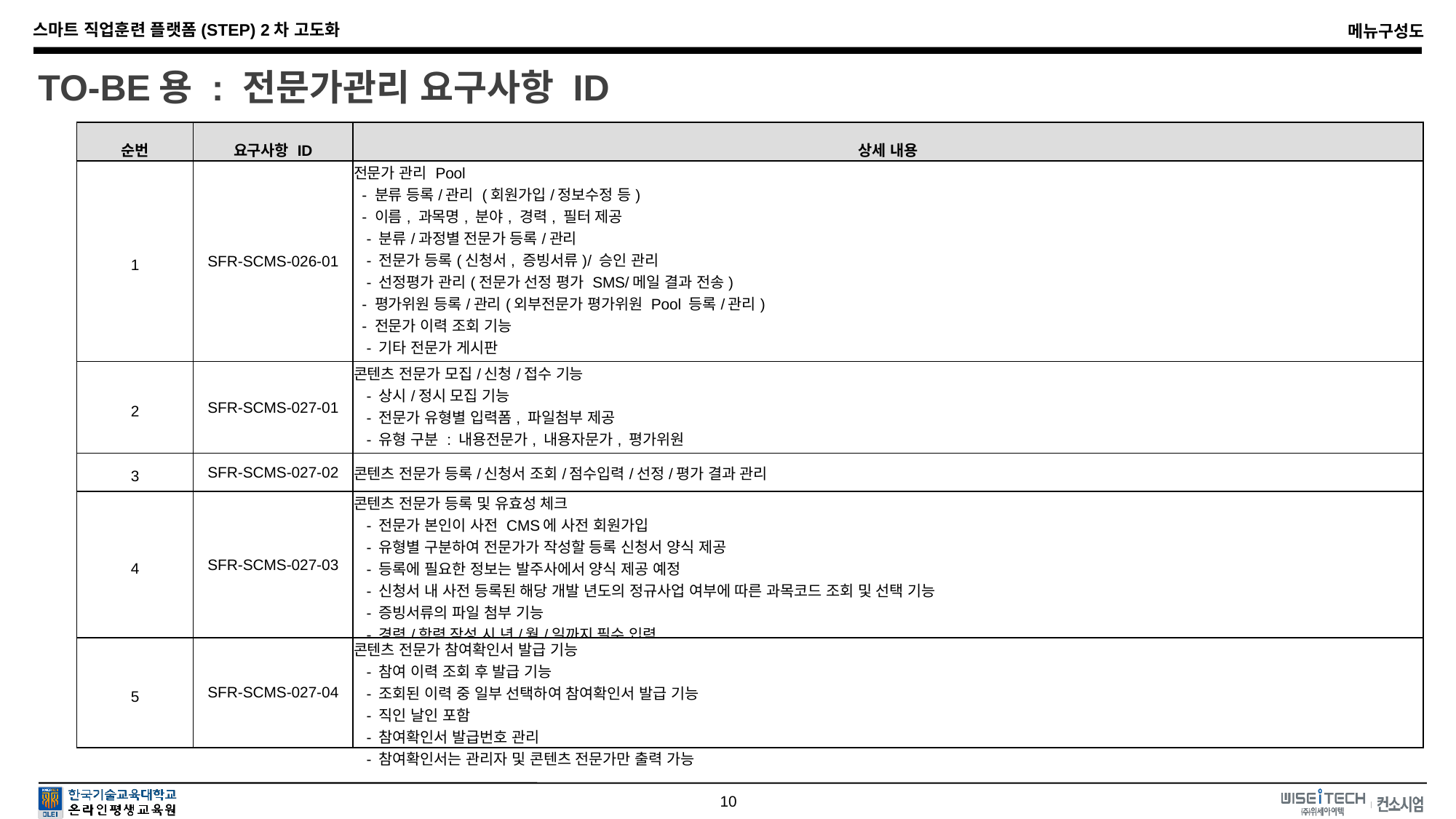

TO-BE용 : 전문가관리 요구사항 ID
| 순번 | 요구사항 ID | 상세 내용 |
| --- | --- | --- |
| 1 | SFR-SCMS-026-01 | 전문가 관리 Pool - 분류 등록/관리 (회원가입/정보수정 등) - 이름, 과목명, 분야, 경력, 필터 제공 - 분류/과정별 전문가 등록/관리 - 전문가 등록(신청서, 증빙서류)/ 승인 관리 - 선정평가 관리(전문가 선정 평가 SMS/메일 결과 전송) - 평가위원 등록/관리(외부전문가 평가위원 Pool 등록/관리) - 전문가 이력 조회 기능 - 기타 전문가 게시판 - 현황 관리(전문가 등록 현황, 과정별 등록 현황, 추천 현황 등) - 관리자가 개인정보 이력 확인 시 개인정보 열람 확인 사유 작성(DB 저장) |
| 2 | SFR-SCMS-027-01 | 콘텐츠 전문가 모집/신청/접수 기능 - 상시/정시 모집 기능 - 전문가 유형별 입력폼, 파일첨부 제공 - 유형 구분 : 내용전문가, 내용자문가, 평가위원 - 모집기간별 신청서 접수 기능 |
| 3 | SFR-SCMS-027-02 | 콘텐츠 전문가 등록/신청서 조회/점수입력/선정/평가 결과 관리 |
| 4 | SFR-SCMS-027-03 | 콘텐츠 전문가 등록 및 유효성 체크 - 전문가 본인이 사전 CMS에 사전 회원가입 - 유형별 구분하여 전문가가 작성할 등록 신청서 양식 제공 - 등록에 필요한 정보는 발주사에서 양식 제공 예정 - 신청서 내 사전 등록된 해당 개발 년도의 정규사업 여부에 따른 과목코드 조회 및 선택 기능 - 증빙서류의 파일 첨부 기능 - 경력/학력 작성 시 년/월/일까지 필수 입력 - 유형 구분 따라 전공, 최종학력, 경력, 학력, 자격증에 대한 증빙서류 항목은 필수 입력 여부를 관리자가 선택할 수 있는 기능 |
| 5 | SFR-SCMS-027-04 | 콘텐츠 전문가 참여확인서 발급 기능 - 참여 이력 조회 후 발급 기능 - 조회된 이력 중 일부 선택하여 참여확인서 발급 기능 - 직인 날인 포함 - 참여확인서 발급번호 관리 - 참여확인서는 관리자 및 콘텐츠 전문가만 출력 가능 |